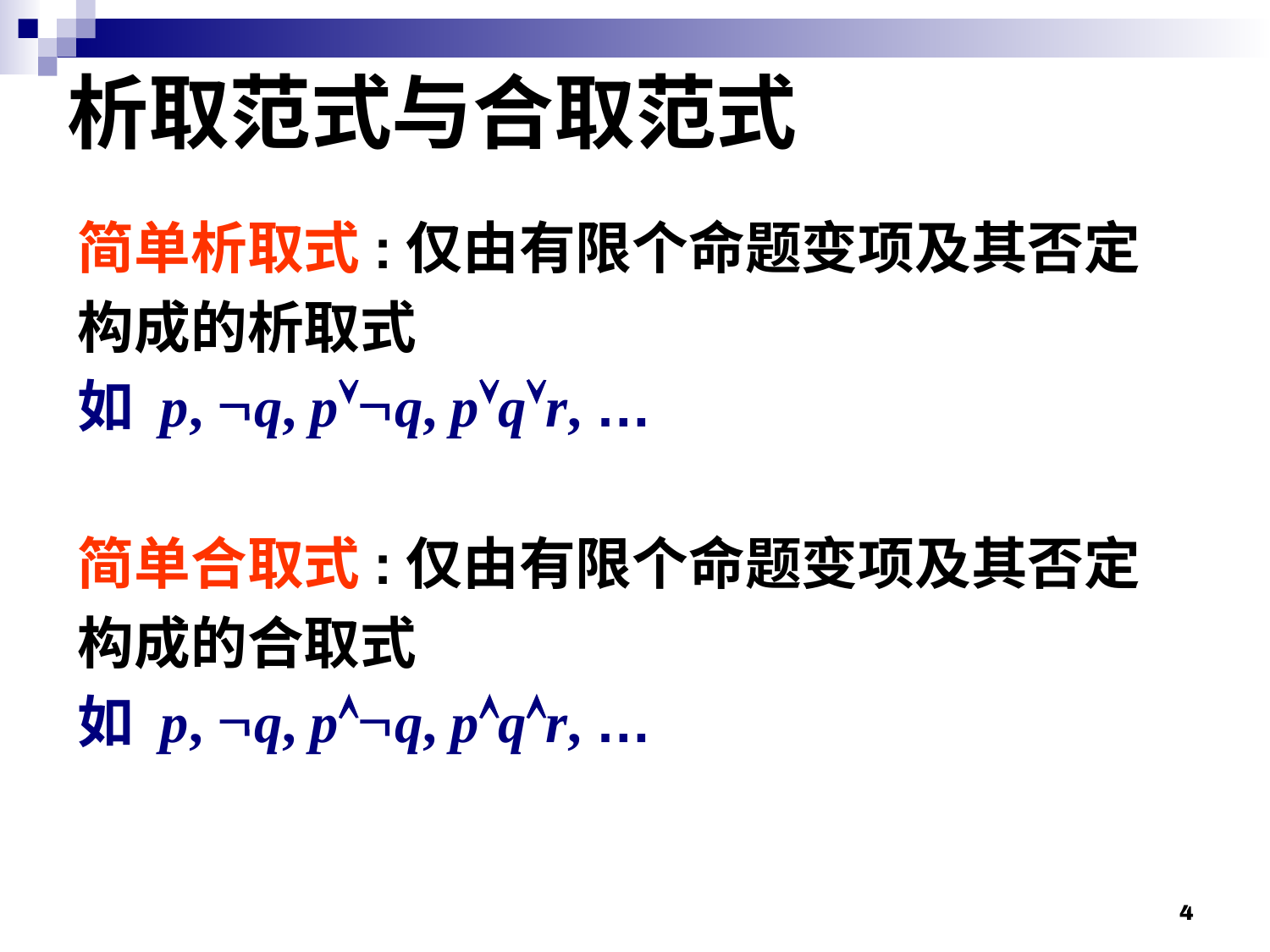

# 析取范式与合取范式
简单析取式:仅由有限个命题变项及其否定
构成的析取式
如 p, ¬q, p∨¬q, p∨q∨r, …

简单合取式:仅由有限个命题变项及其否定
构成的合取式
如 p, ¬q, p∧¬q, p∧q∧r, …
4